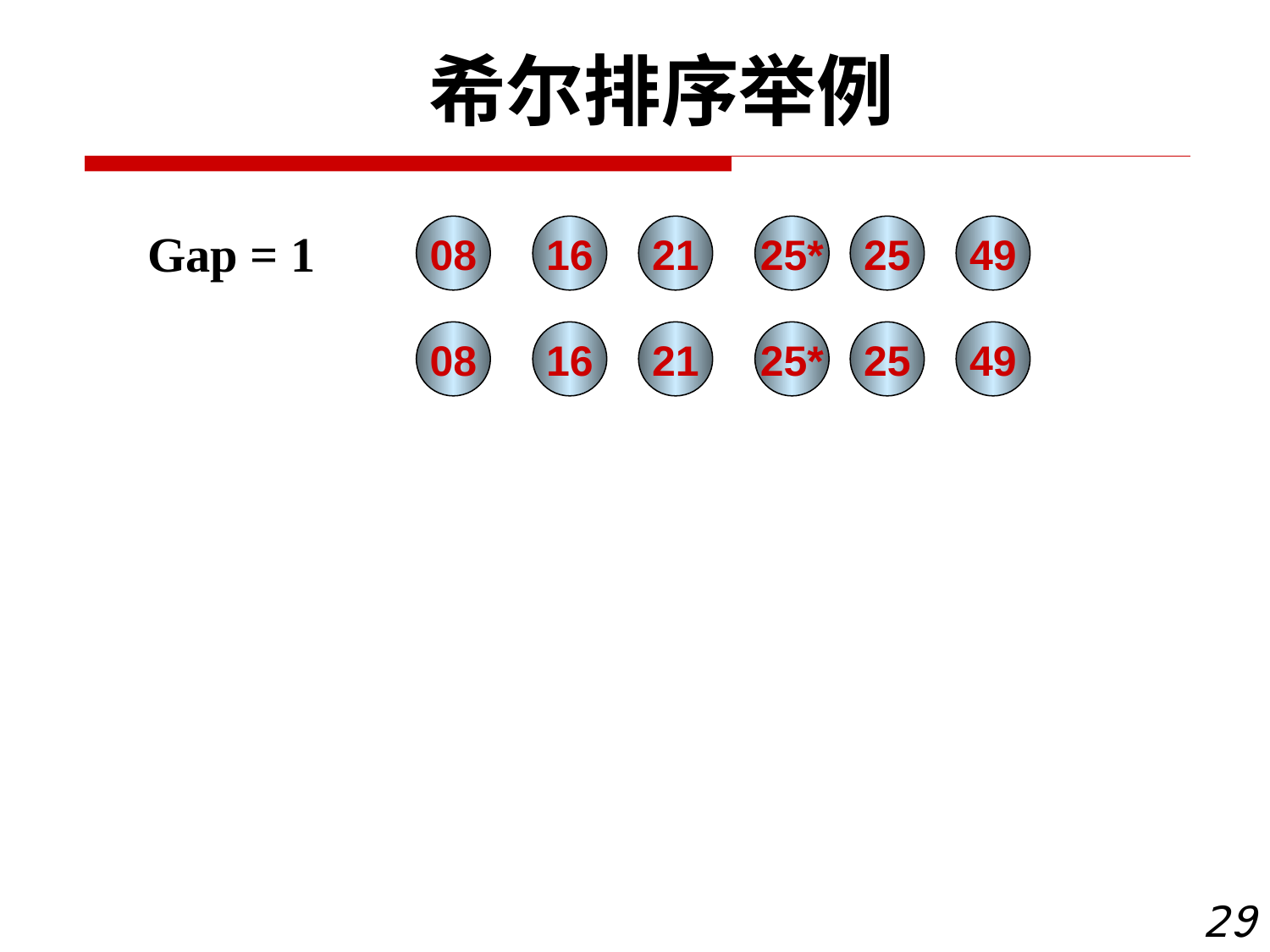

希尔排序举例
Gap = 1
08
16
21
25*
25
49
08
16
21
25*
25
49
29